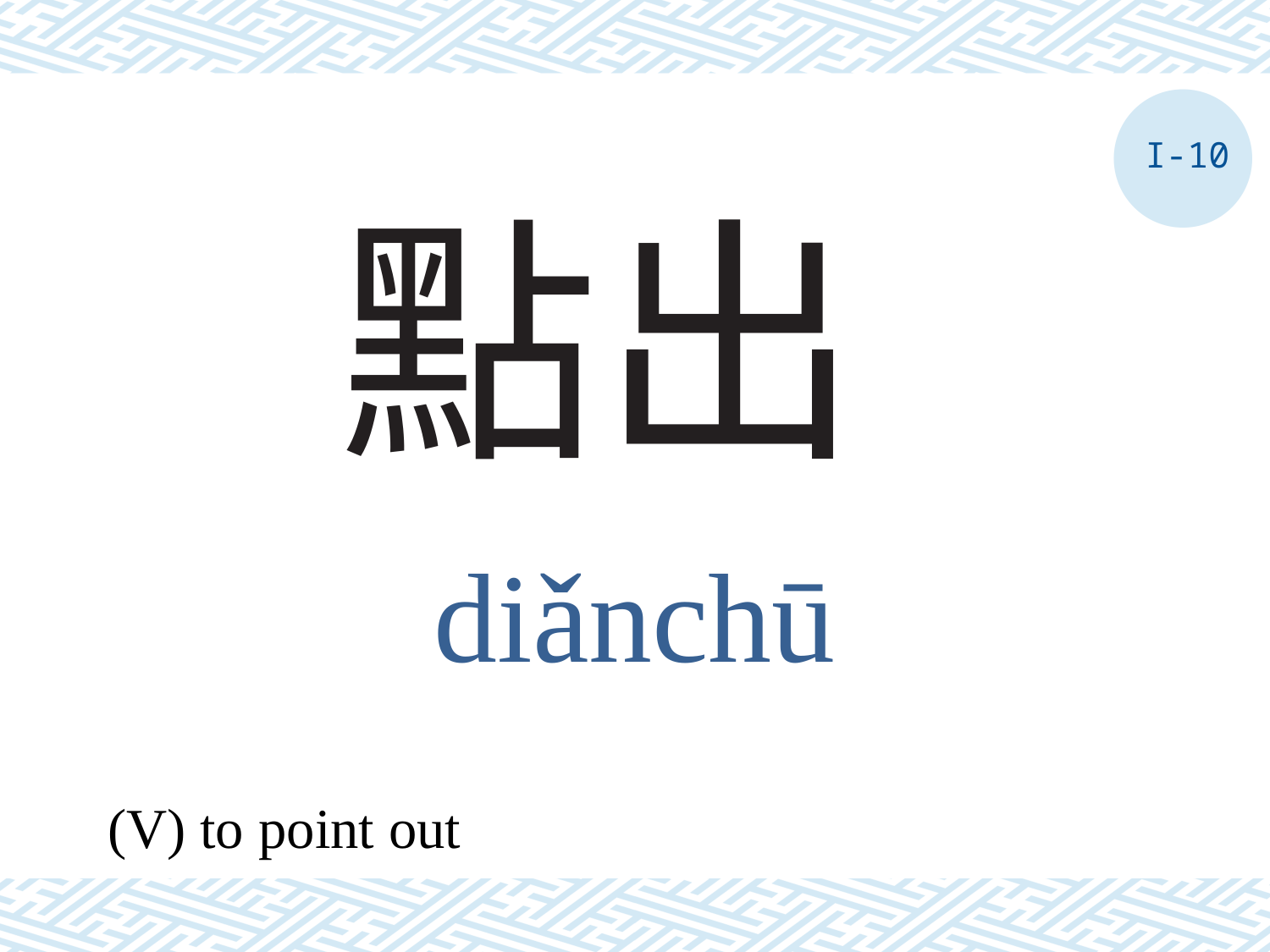

I-10

# 點出
diǎnchū
(V) to point out